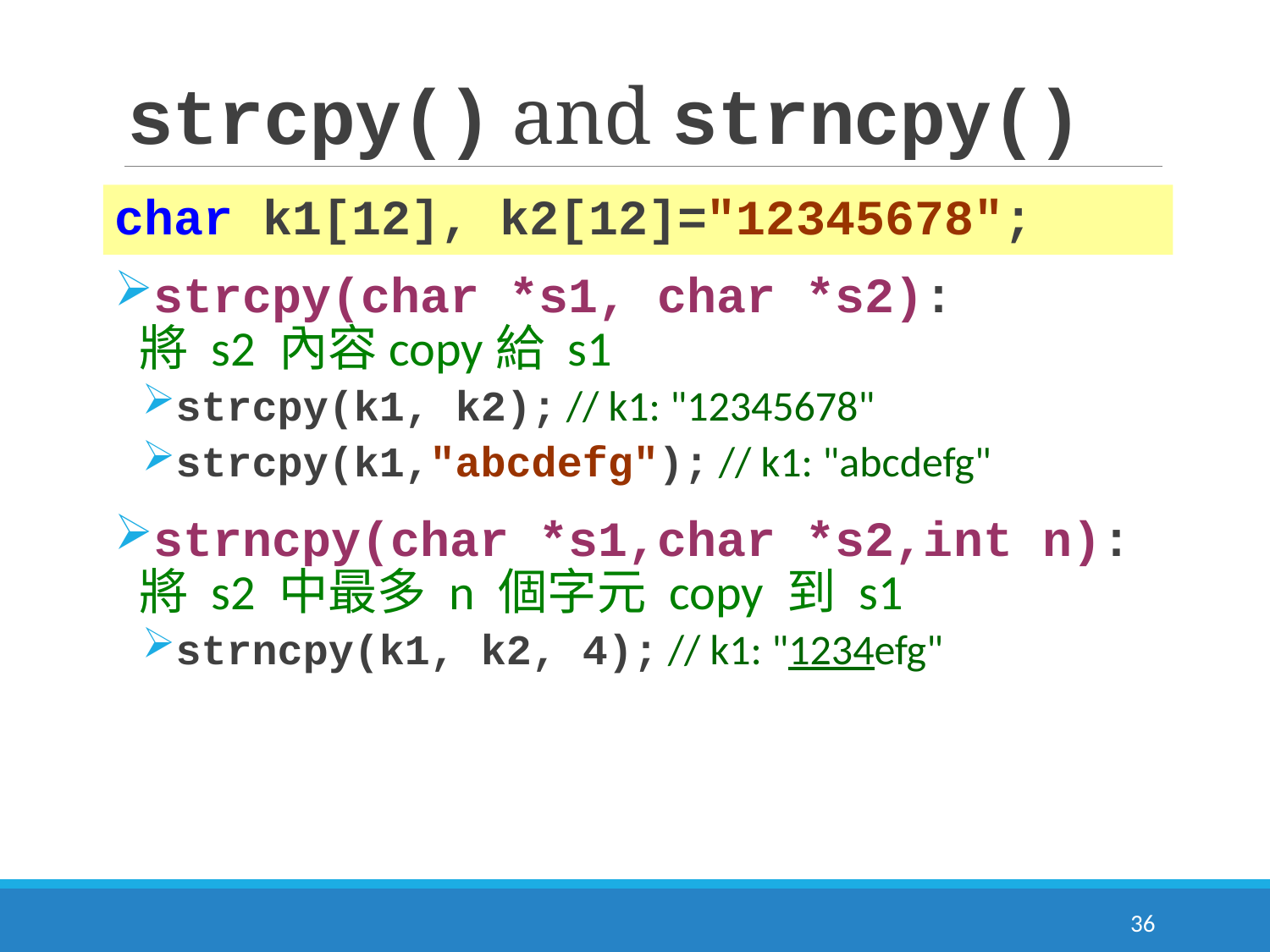

# strcpy() and strncpy()

char k1[12], k2[12]="12345678";
strcpy(char *s1, char *s2):
將 s2 內容copy給 s1
strcpy(k1, k2); // k1: "12345678"
strcpy(k1,"abcdefg"); // k1: "abcdefg"
strncpy(char *s1,char *s2,int n):
將 s2 中最多 n 個字元 copy 到 s1
strncpy(k1, k2, 4); // k1: "1234efg"

36